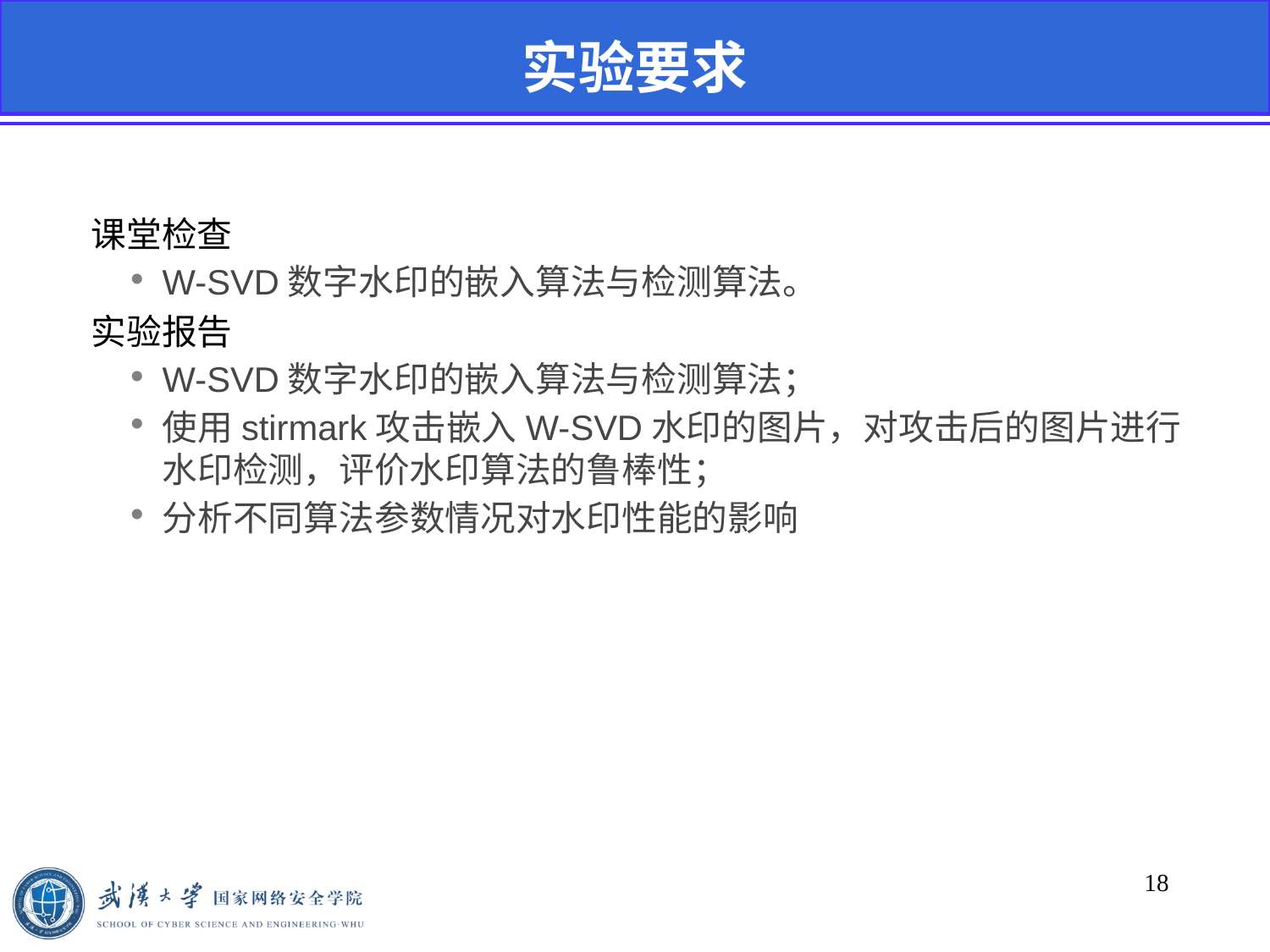

实验要求
课堂检查
W-SVD数字水印的嵌入算法与检测算法。
实验报告
W-SVD数字水印的嵌入算法与检测算法；
使用stirmark攻击嵌入W-SVD水印的图片，对攻击后的图片进行水印检测，评价水印算法的鲁棒性；
分析不同算法参数情况对水印性能的影响